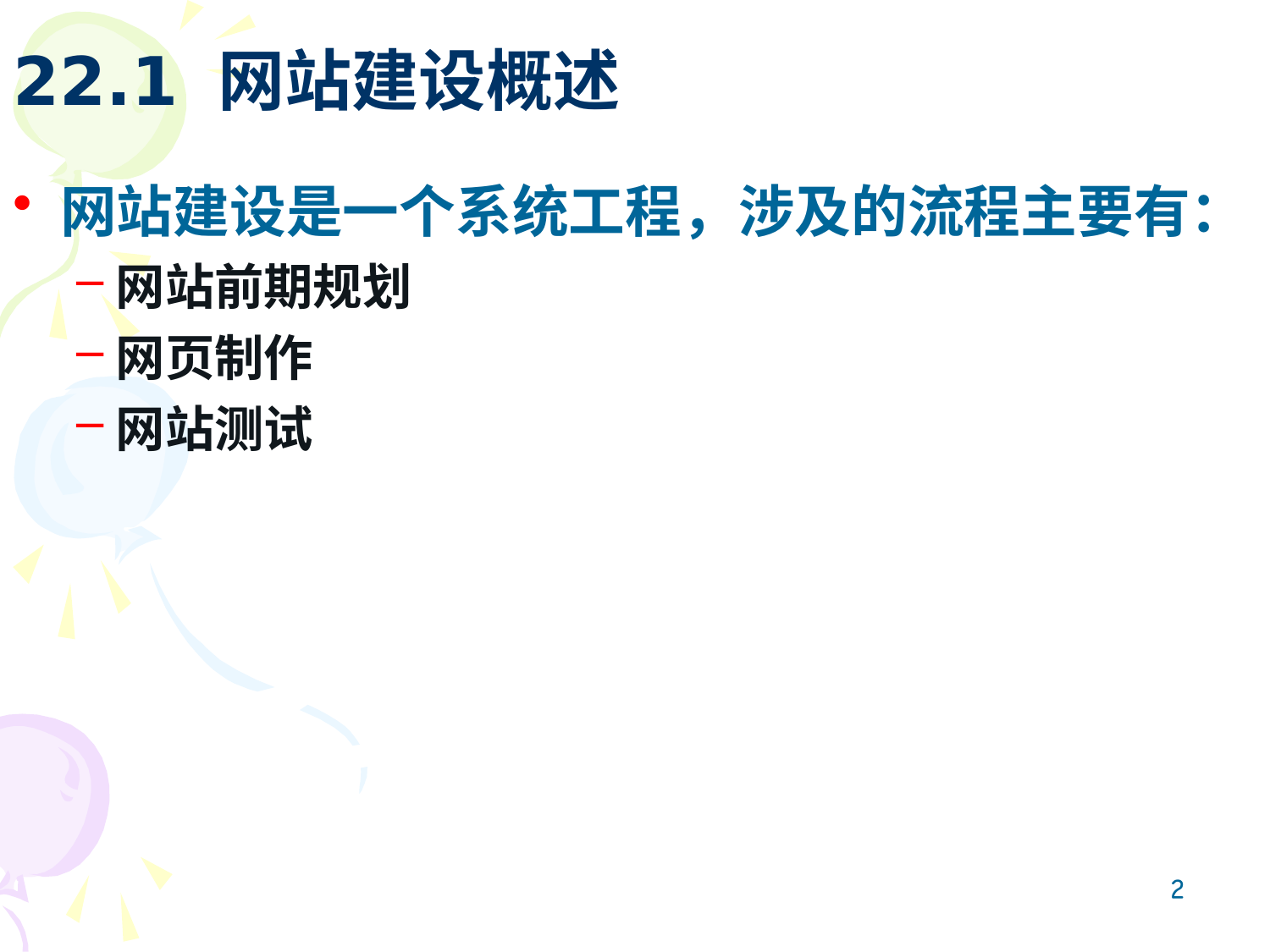

# 22.1 网站建设概述
网站建设是一个系统工程，涉及的流程主要有：
网站前期规划
网页制作
网站测试

2